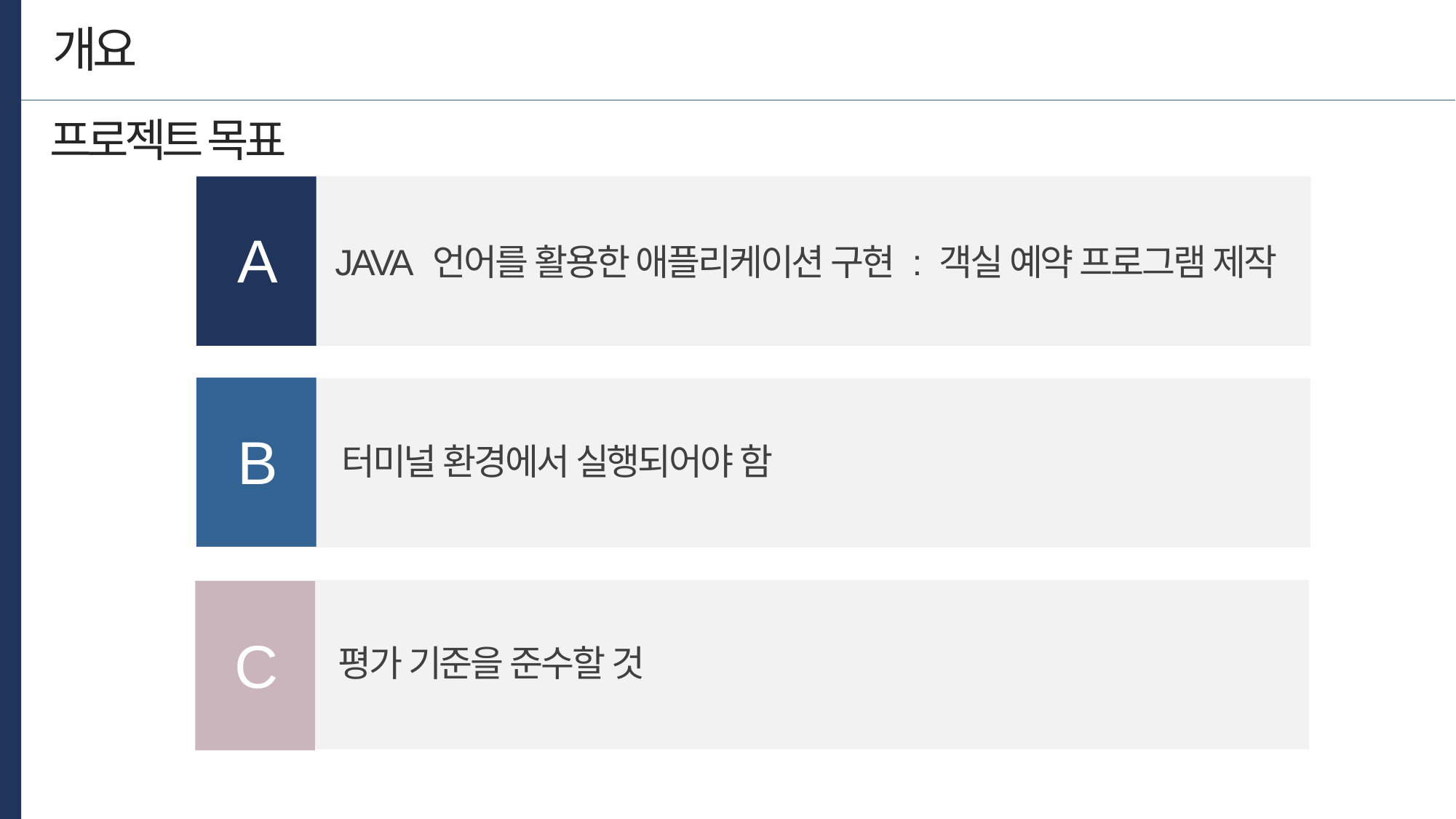

개요
프로젝트 목표

A
JAVA 언어를 활용한 애플리케이션 구현 : 객실 예약 프로그램 제작

B
터미널 환경에서 실행되어야 함

C
평가 기준을 준수할 것